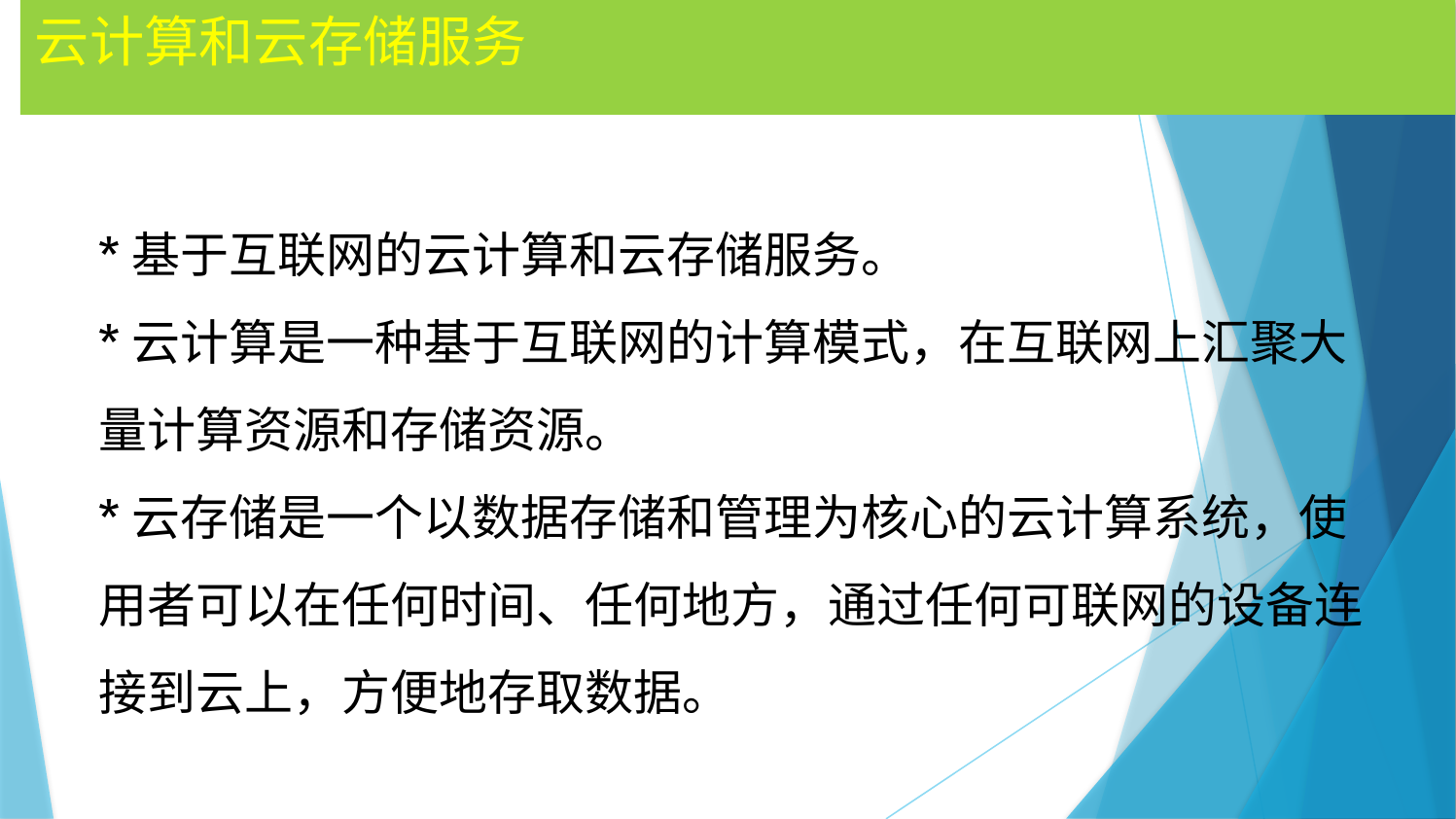

# 云计算和云存储服务
*基于互联网的云计算和云存储服务。
*云计算是一种基于互联网的计算模式，在互联网上汇聚大量计算资源和存储资源。
*云存储是一个以数据存储和管理为核心的云计算系统，使用者可以在任何时间、任何地方，通过任何可联网的设备连接到云上，方便地存取数据。